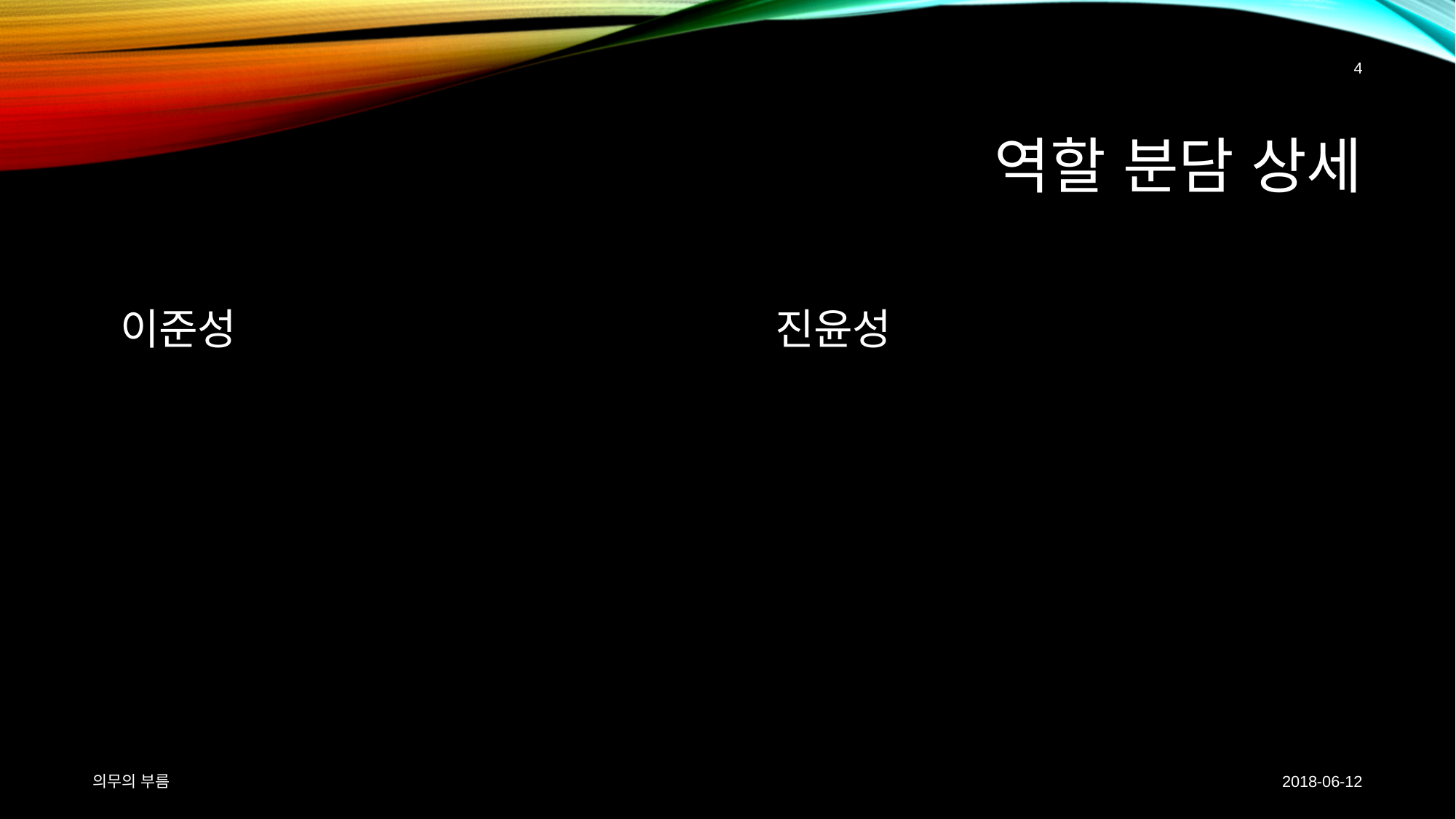

4
# 역할 분담 상세
이준성
진윤성

의무의 부름
2018-06-12